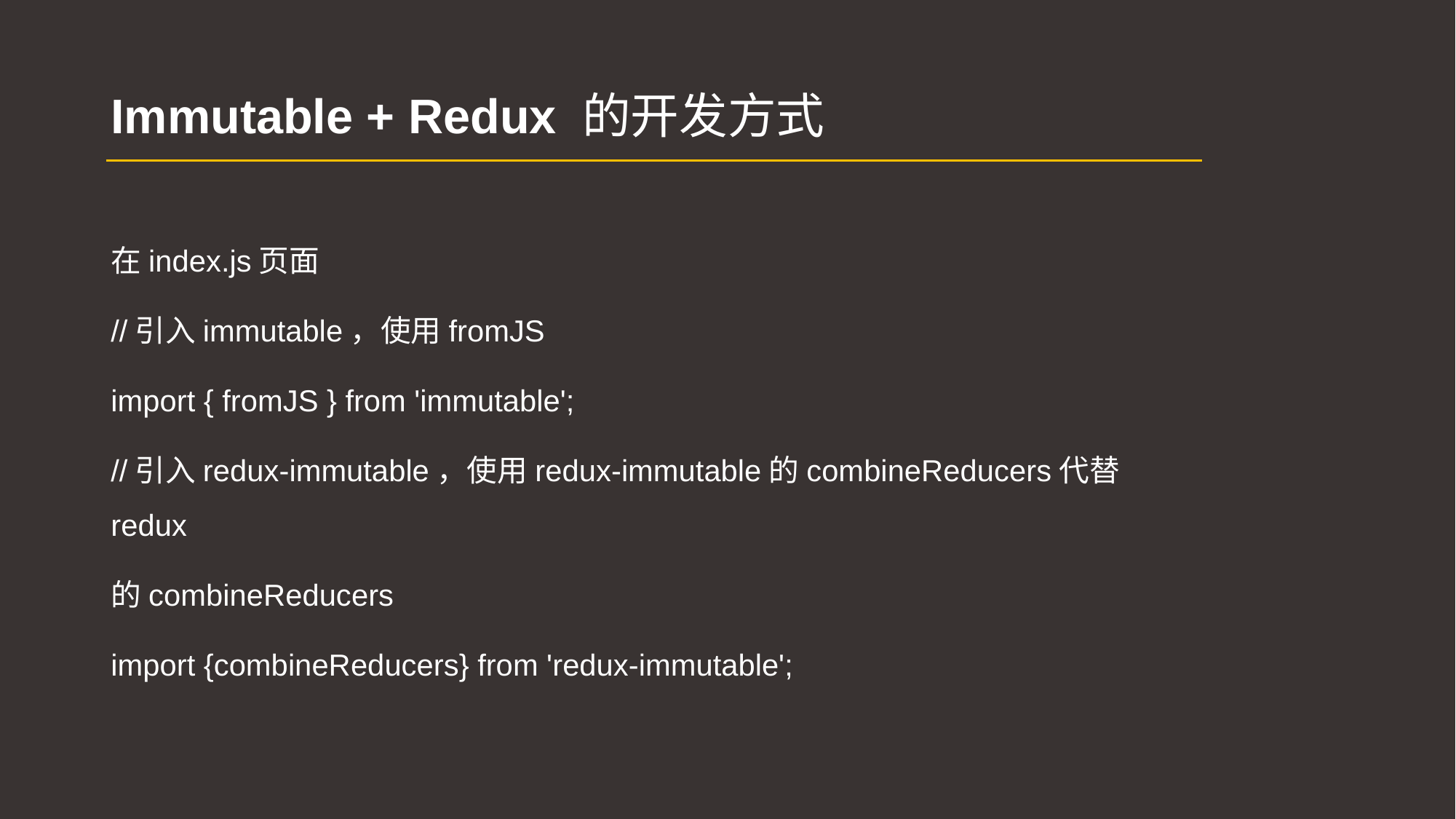

# Immutable + Redux 的开发方式
在index.js页面
//引入immutable，使用fromJS
import { fromJS } from 'immutable';
//引入redux-immutable，使用redux-immutable的combineReducers代替redux
的combineReducers
import {combineReducers} from 'redux-immutable';